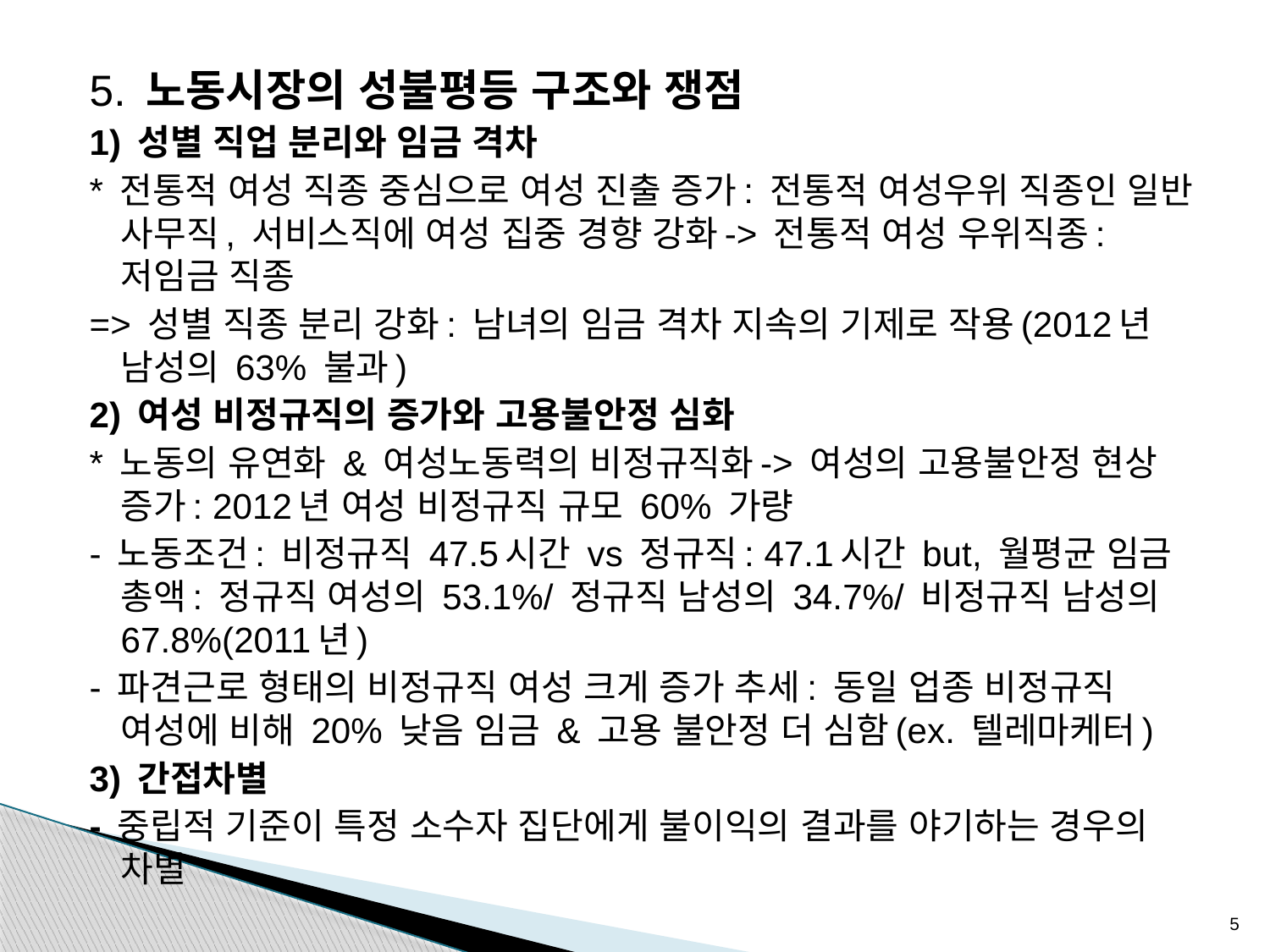

5. 노동시장의 성불평등 구조와 쟁점
1) 성별 직업 분리와 임금 격차
* 전통적 여성 직종 중심으로 여성 진출 증가: 전통적 여성우위 직종인 일반 사무직, 서비스직에 여성 집중 경향 강화-> 전통적 여성 우위직종: 저임금 직종
=> 성별 직종 분리 강화: 남녀의 임금 격차 지속의 기제로 작용(2012년 남성의 63% 불과)
2) 여성 비정규직의 증가와 고용불안정 심화
* 노동의 유연화 & 여성노동력의 비정규직화-> 여성의 고용불안정 현상 증가: 2012년 여성 비정규직 규모 60% 가량
- 노동조건: 비정규직 47.5시간 vs 정규직: 47.1시간 but, 월평균 임금 총액: 정규직 여성의 53.1%/ 정규직 남성의 34.7%/ 비정규직 남성의 67.8%(2011년)
- 파견근로 형태의 비정규직 여성 크게 증가 추세: 동일 업종 비정규직 여성에 비해 20% 낮음 임금 & 고용 불안정 더 심함(ex. 텔레마케터)
3) 간접차별
- 중립적 기준이 특정 소수자 집단에게 불이익의 결과를 야기하는 경우의 차별
5